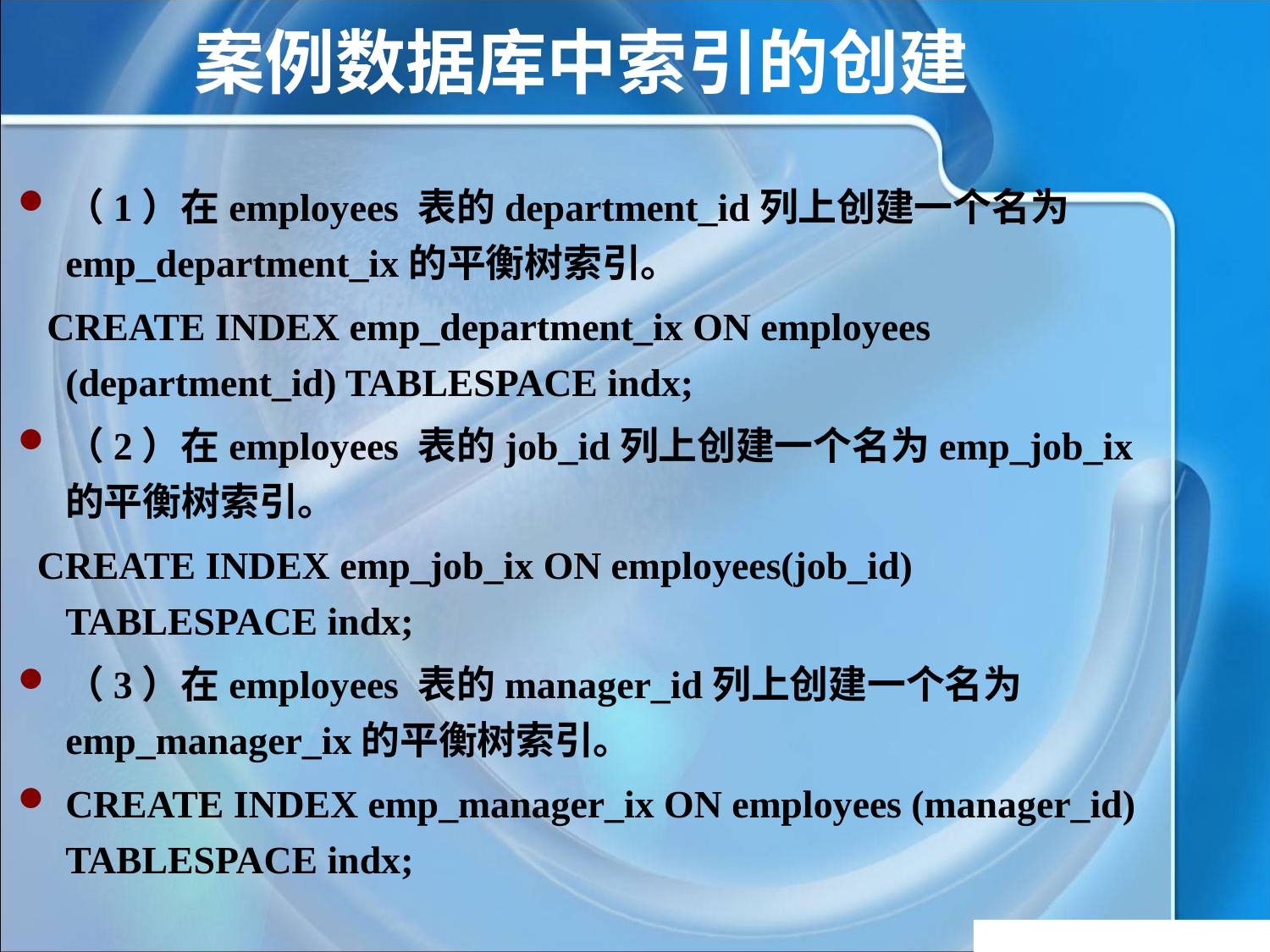

# 案例数据库中索引的创建
（1）在employees 表的department_id列上创建一个名为emp_department_ix的平衡树索引。
   CREATE INDEX emp_department_ix ON employees   (department_id) TABLESPACE indx;
（2）在employees 表的job_id列上创建一个名为emp_job_ix的平衡树索引。
  CREATE INDEX emp_job_ix ON employees(job_id) TABLESPACE indx;
（3）在employees 表的manager_id列上创建一个名为emp_manager_ix的平衡树索引。
CREATE INDEX emp_manager_ix ON employees (manager_id) TABLESPACE indx;

89